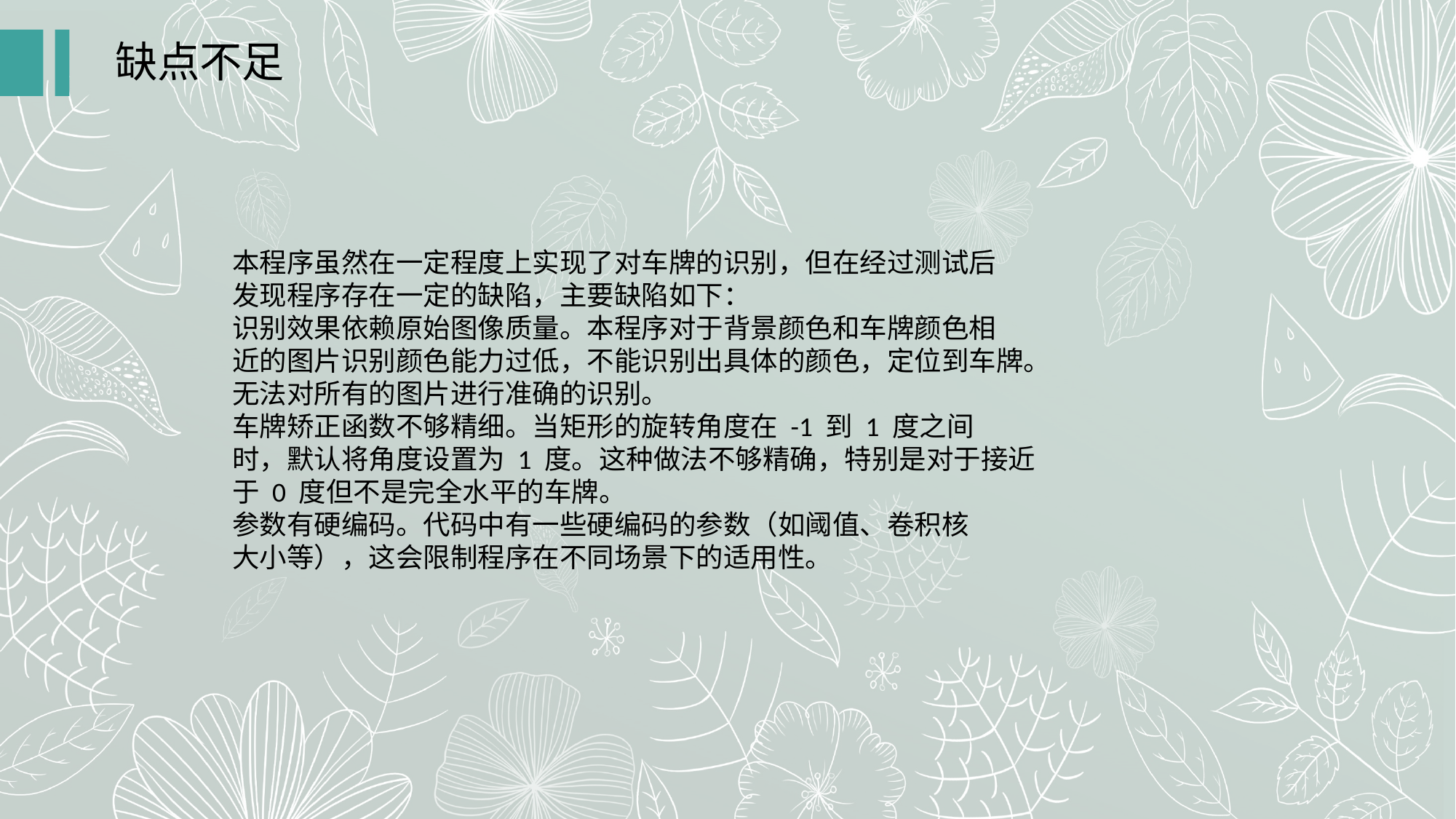

缺点不足

本程序虽然在一定程度上实现了对车牌的识别，但在经过测试后
发现程序存在一定的缺陷，主要缺陷如下：
识别效果依赖原始图像质量。本程序对于背景颜色和车牌颜色相
近的图片识别颜色能力过低，不能识别出具体的颜色，定位到车牌。
无法对所有的图片进行准确的识别。
车牌矫正函数不够精细。当矩形的旋转角度在 -1 到 1 度之间
时，默认将角度设置为 1 度。这种做法不够精确，特别是对于接近
于 0 度但不是完全水平的车牌。
参数有硬编码。代码中有一些硬编码的参数（如阈值、卷积核
大小等），这会限制程序在不同场景下的适用性。